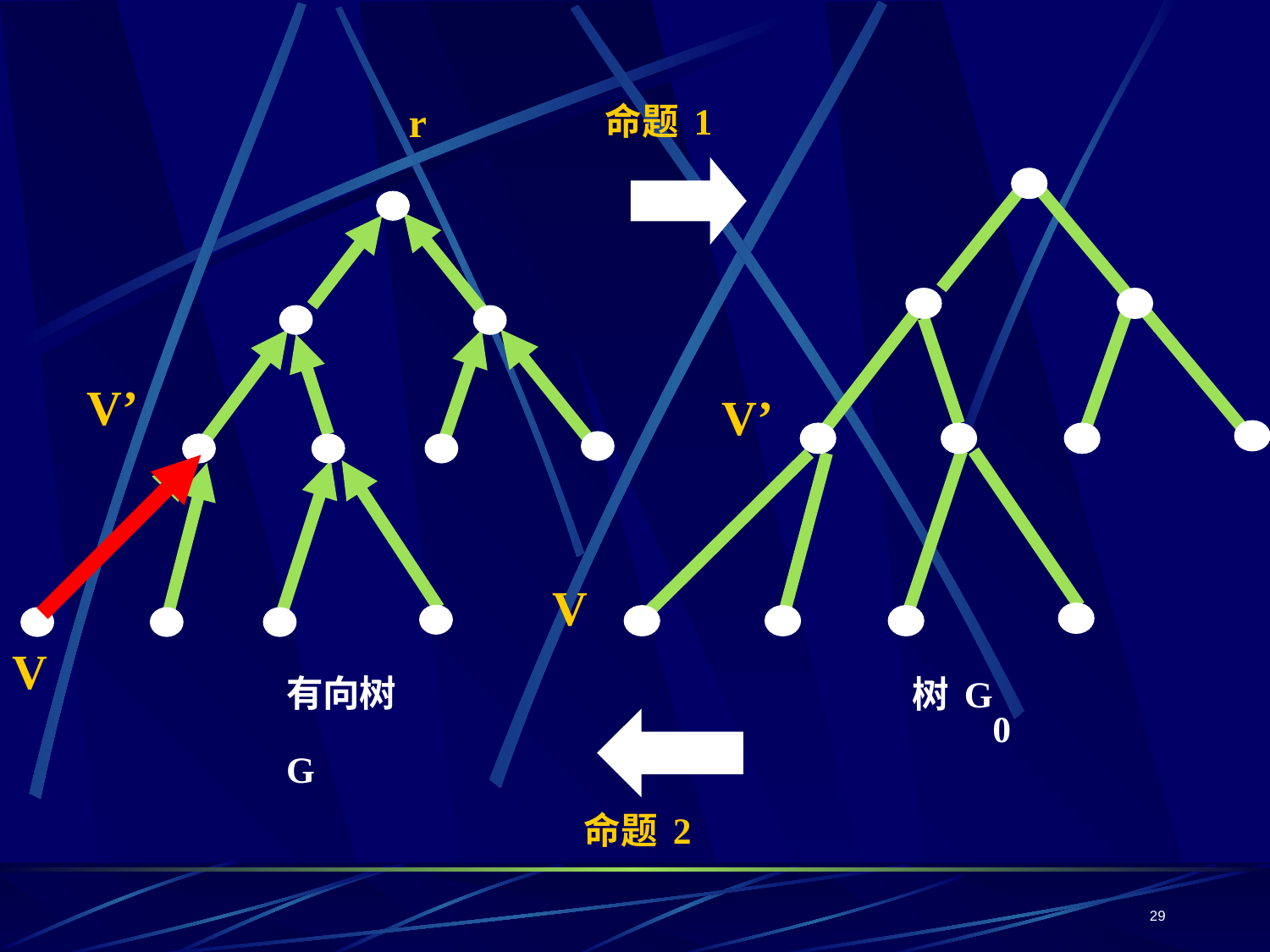

树G0
r

有向树G
命题1

V’
V’

V
V

命题2
29